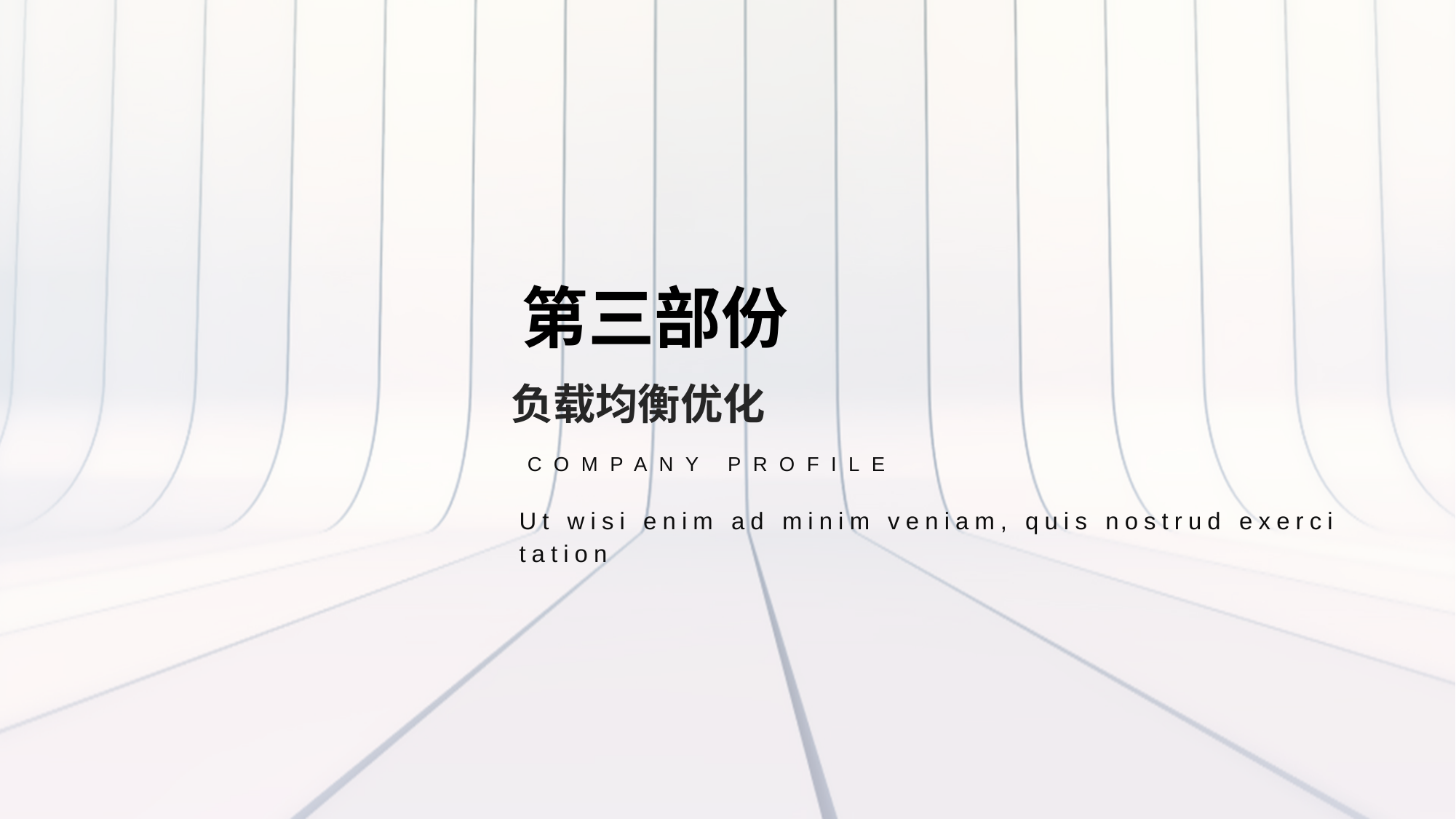

第三部份
负载均衡优化
COMPANY PROFILE
Ut wisi enim ad minim veniam, quis nostrud exerci tation